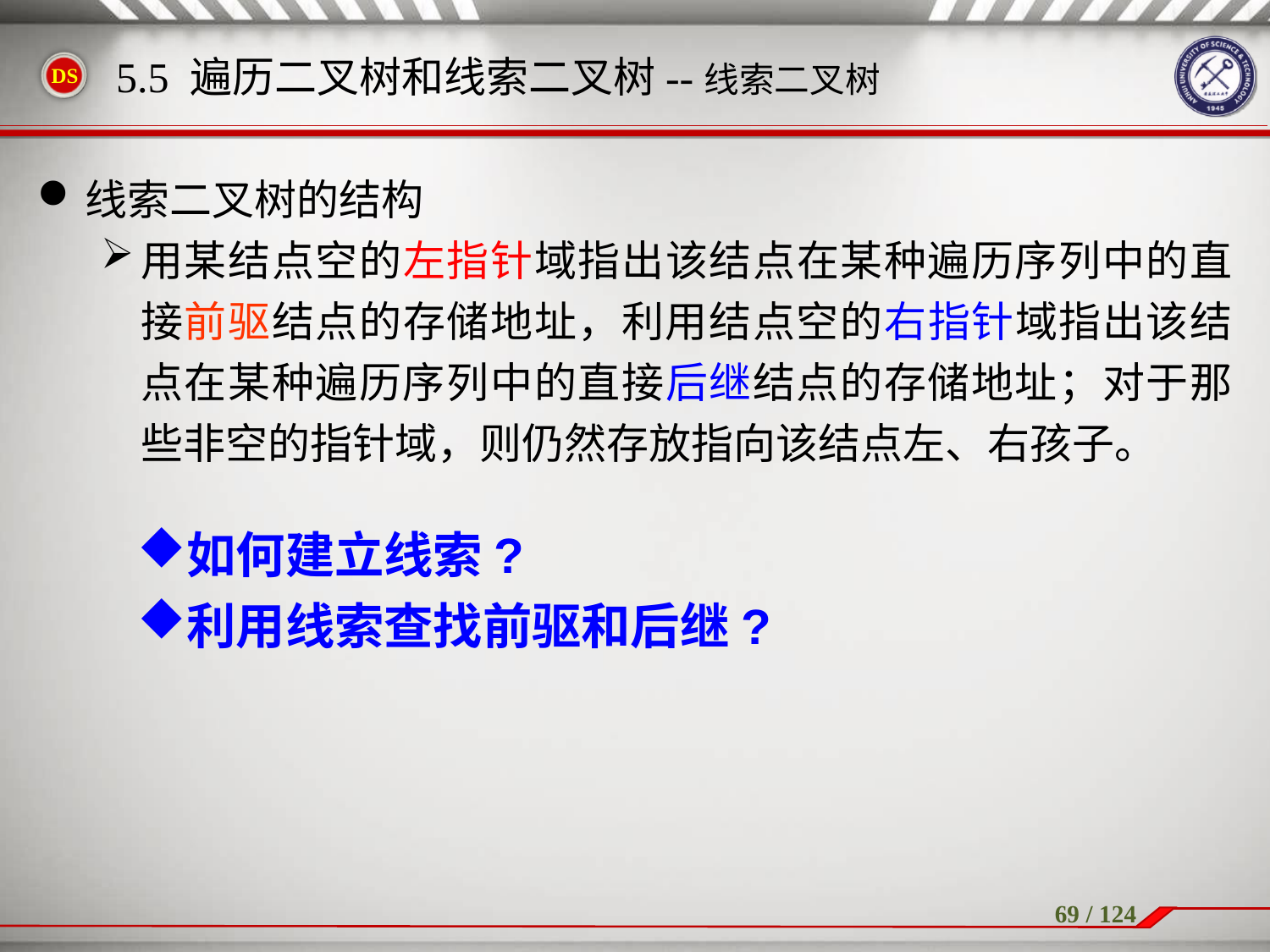

线索二叉树的结构
用某结点空的左指针域指出该结点在某种遍历序列中的直接前驱结点的存储地址，利用结点空的右指针域指出该结点在某种遍历序列中的直接后继结点的存储地址；对于那些非空的指针域，则仍然存放指向该结点左、右孩子。

5.5 遍历二叉树和线索二叉树--线索二叉树
如何建立线索?
利用线索查找前驱和后继?